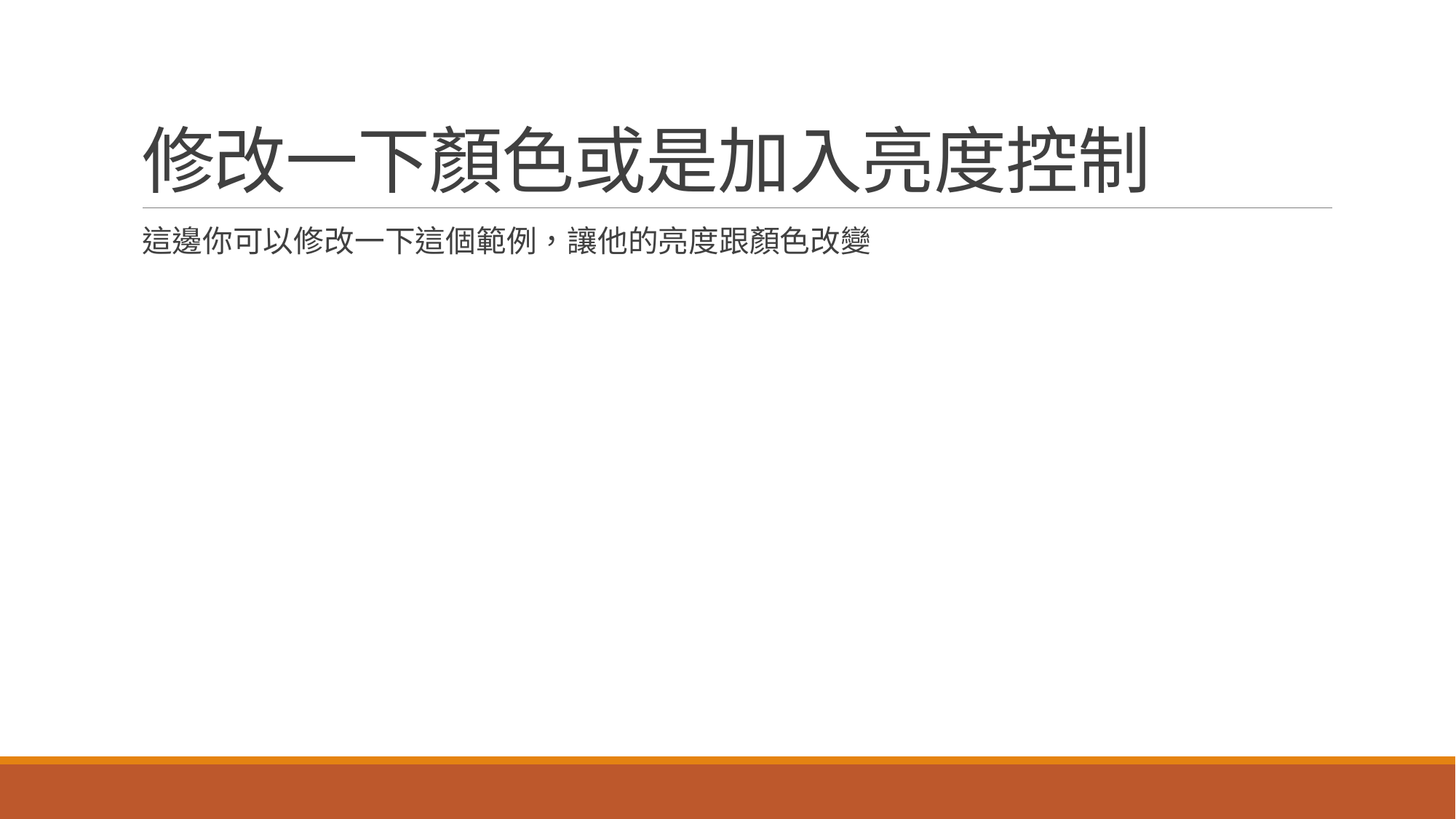

# 修改一下顏色或是加入亮度控制
這邊你可以修改一下這個範例，讓他的亮度跟顏色改變